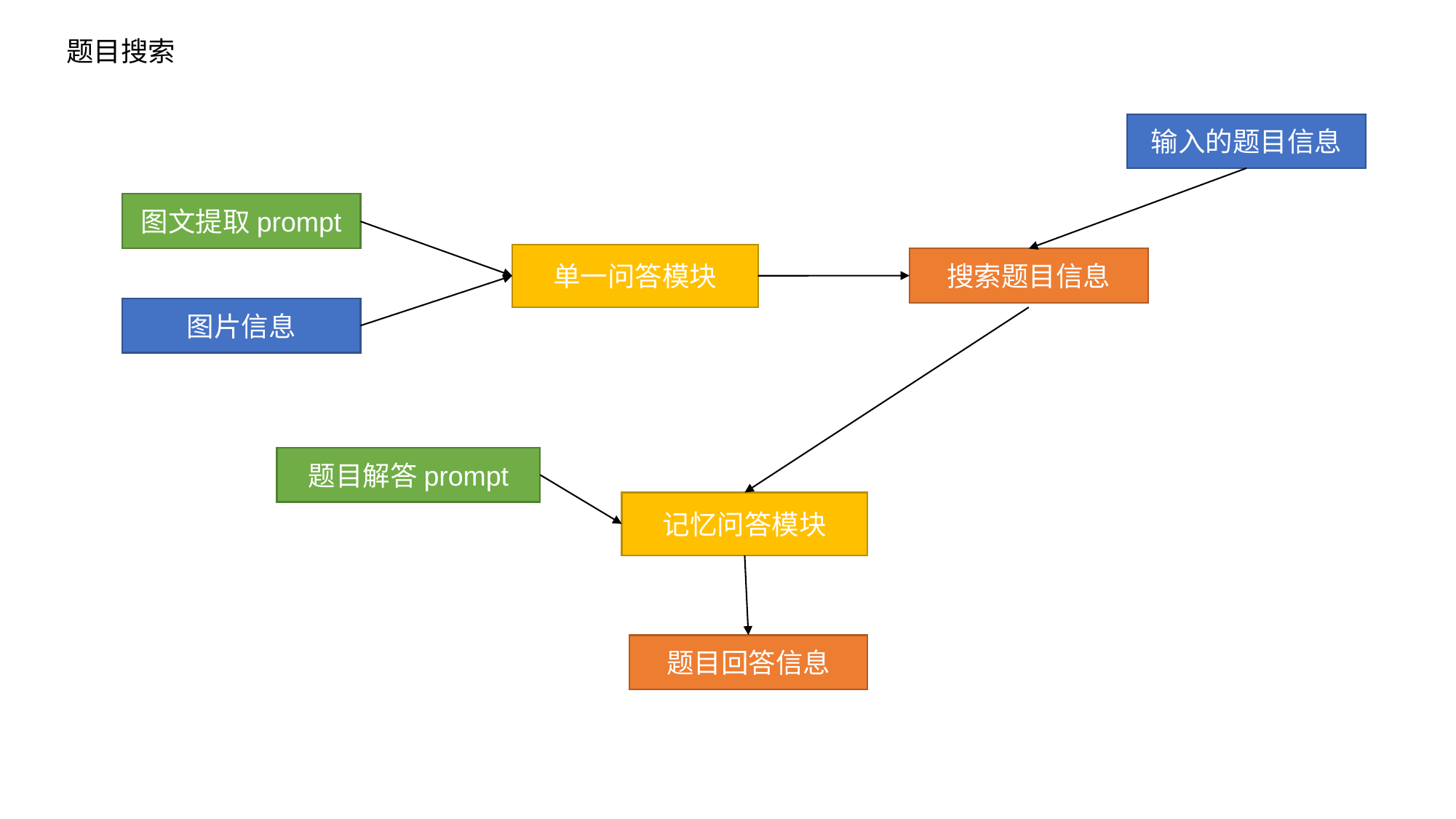

题目搜索
输入的题目信息
图文提取prompt
单一问答模块
搜索题目信息
图片信息
题目解答prompt
记忆问答模块
题目回答信息